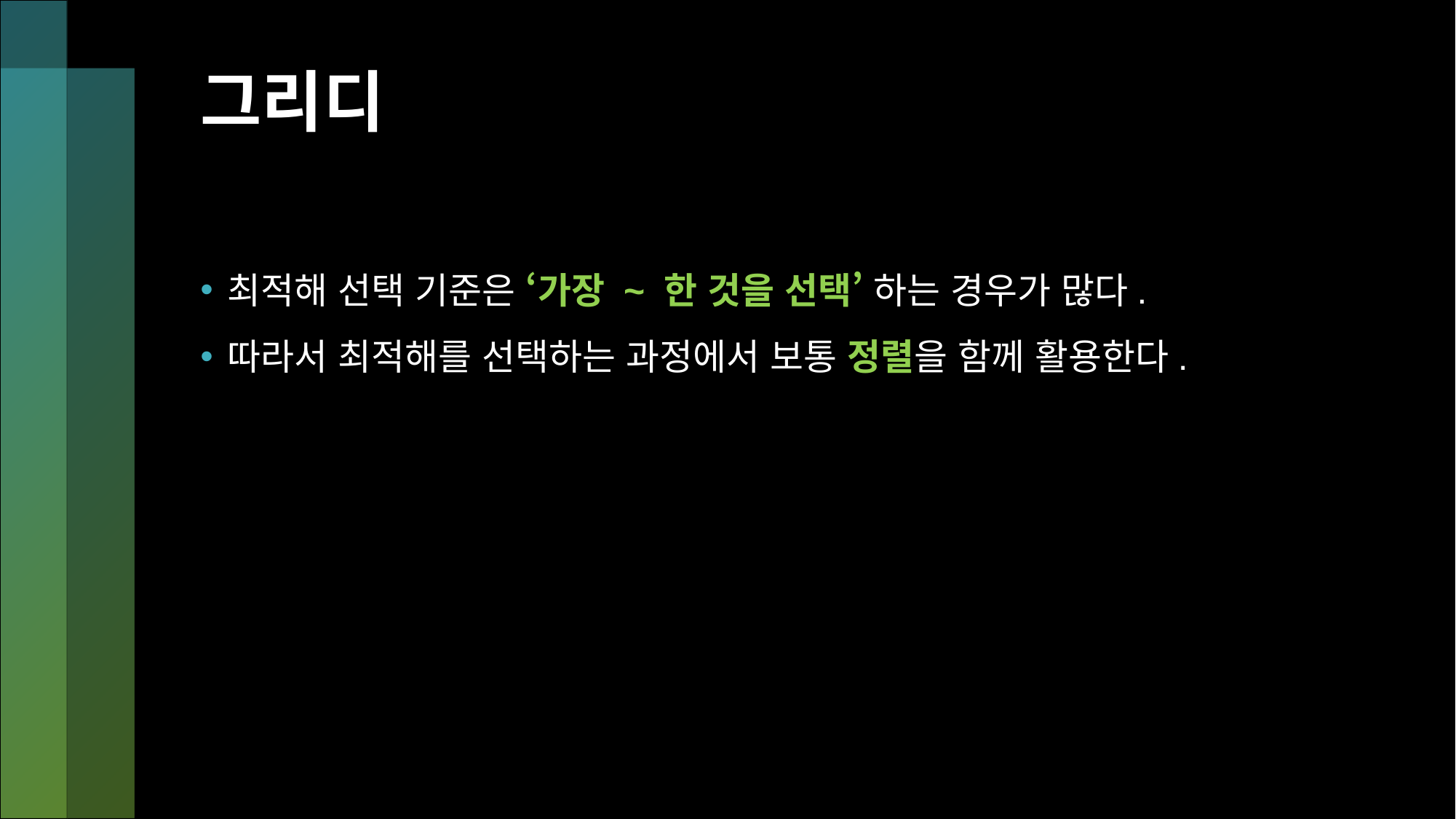

# 그리디
최적해 선택 기준은 ‘가장 ~ 한 것을 선택’ 하는 경우가 많다.
따라서 최적해를 선택하는 과정에서 보통 정렬을 함께 활용한다.